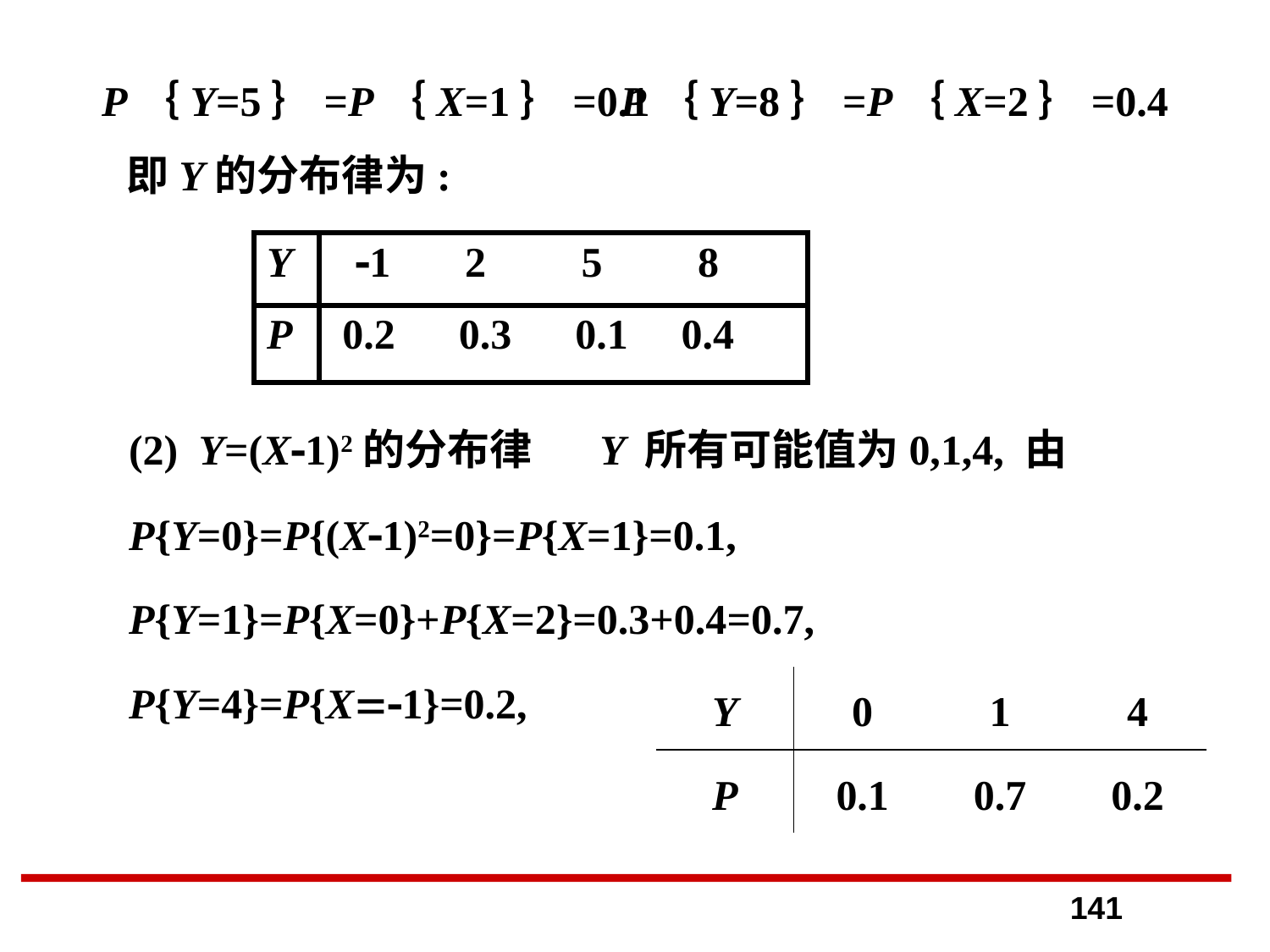

P｛Y=5｝=P｛X=1｝=0.1
P｛Y=8｝=P｛X=2｝=0.4
即Y的分布律为:
| Y | −1 2 5 8 |
| --- | --- |
| P | 0.2 0.3 0.1 0.4 |
(2)  Y=(X−1)2的分布律      Y 所有可能值为0,1,4, 由
P{Y=0}=P{(X−1)2=0}=P{X=1}=0.1,
P{Y=1}=P{X=0}+P{X=2}=0.3+0.4=0.7,
P{Y=4}=P{X=−1}=0.2,
| Y | 0 | 1 | 4 |
| --- | --- | --- | --- |
| P | 0.1 | 0.7 | 0.2 |

141